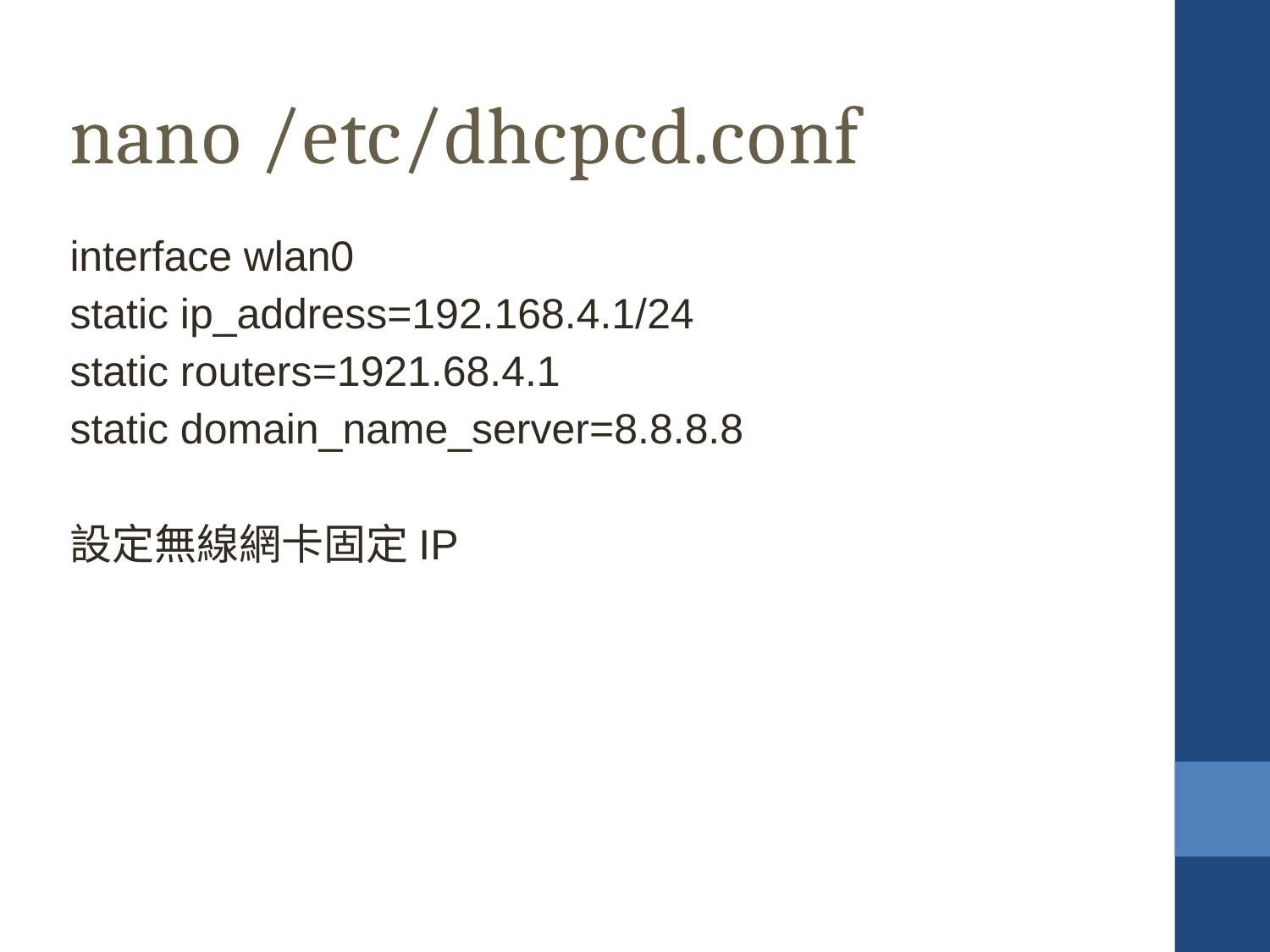

nano /etc/dhcpcd.conf
interface wlan0
static ip_address=192.168.4.1/24
static routers=1921.68.4.1
static domain_name_server=8.8.8.8

設定無線網卡固定IP